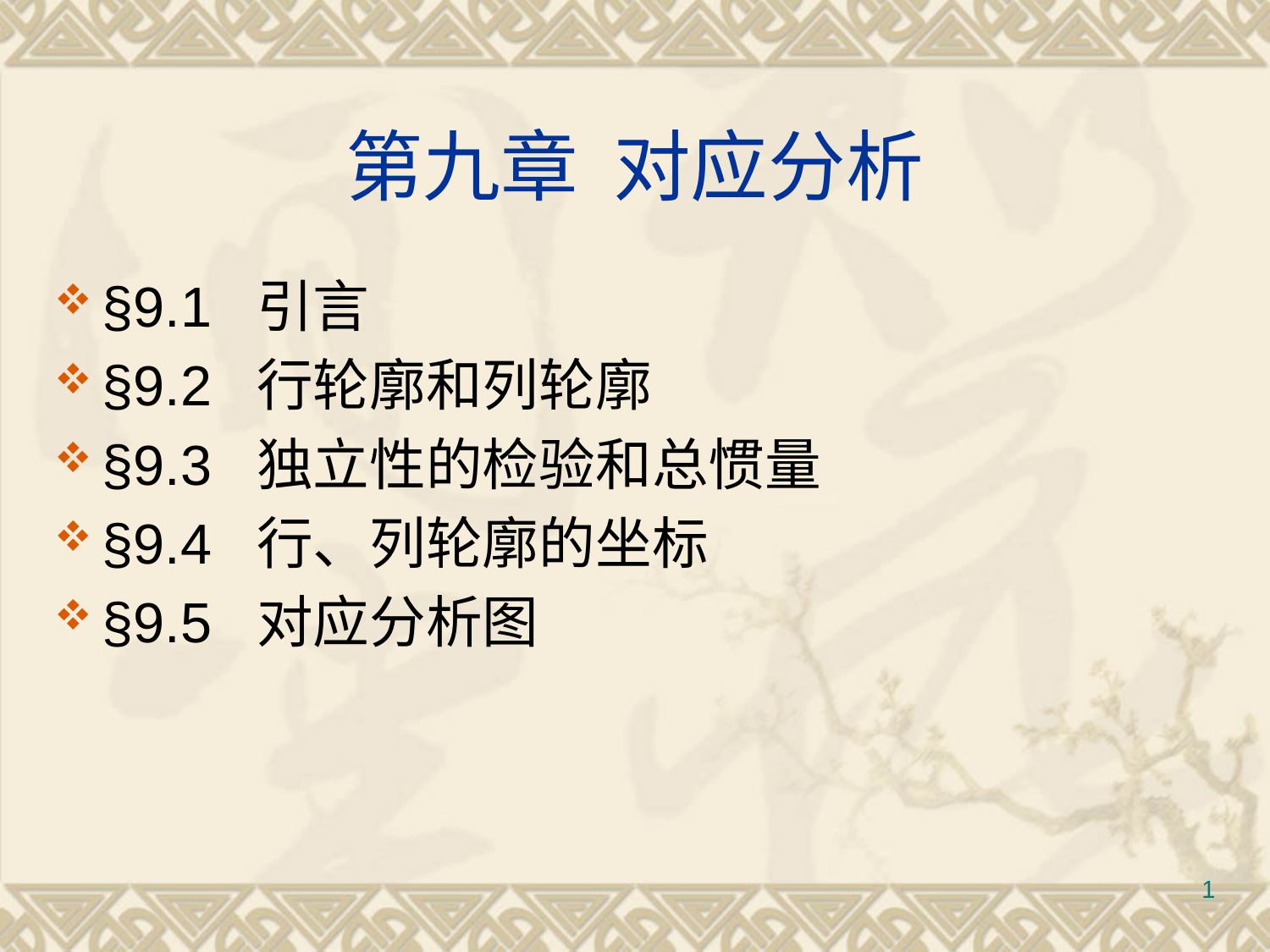

# 第九章  对应分析
§9.1  引言
§9.2  行轮廓和列轮廓
§9.3  独立性的检验和总惯量
§9.4  行、列轮廓的坐标
§9.5  对应分析图
1